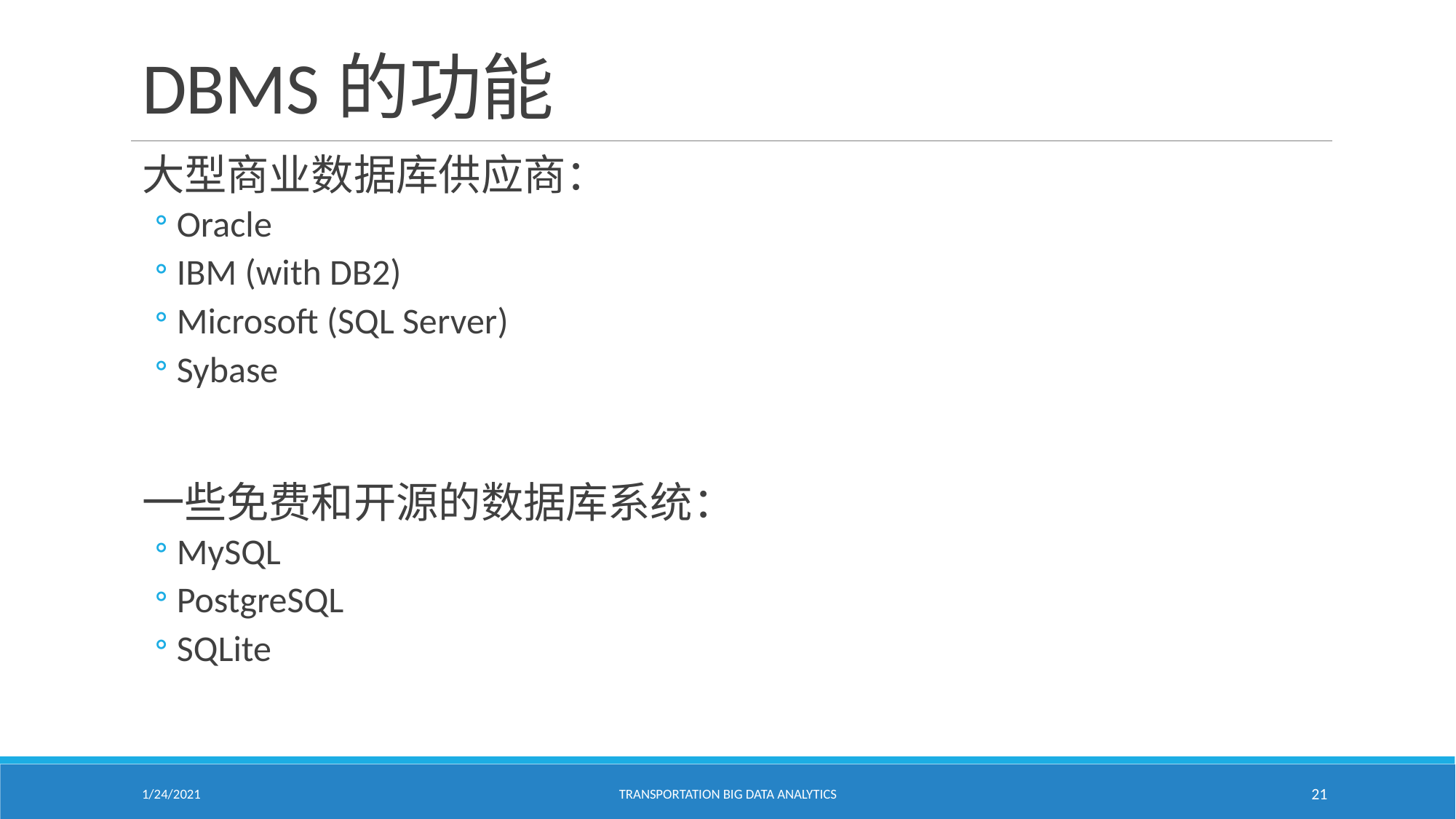

# DBMS的功能
大型商业数据库供应商：
Oracle
IBM (with DB2)
Microsoft (SQL Server)
Sybase

一些免费和开源的数据库系统：
MySQL
PostgreSQL
SQLite
1/24/2021
Transportation Big Data Analytics
21